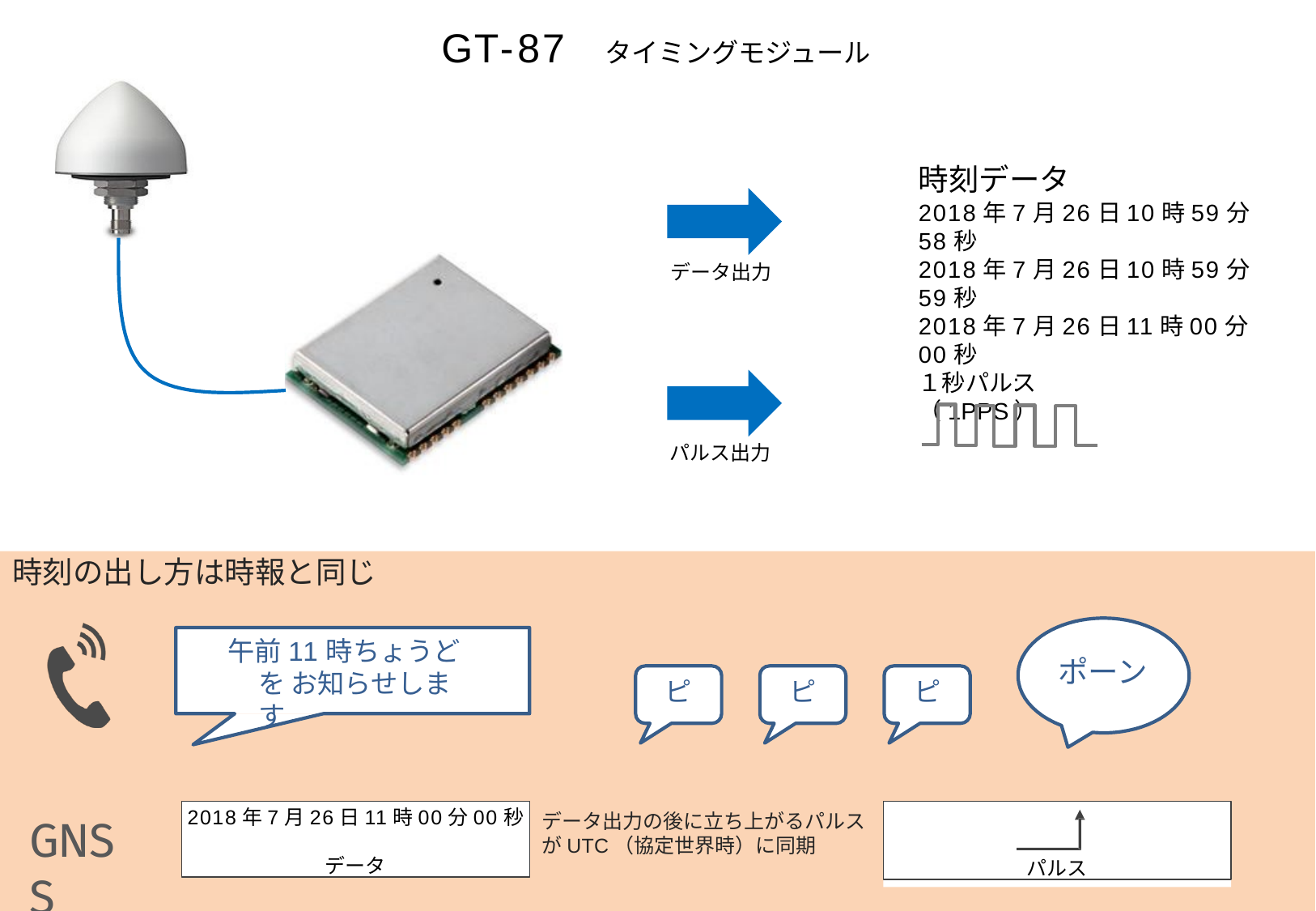

# GT-87
タイミングモジュール

時刻データ
2018年7月26日10時59分58秒
2018年7月26日10時59分59秒
2018年7月26日11時00分00秒
:

データ出力
１秒パルス（1PPS）

パルス出力
時刻の出し方は時報と同じ

午前11時ちょうどを お知らせします
ポーン

ピ
ピ
ピ
2018年7月26日11時00分00秒
データ

パルス
データ出力の後に立ち上がるパルス がUTC（協定世界時）に同期
GNSS